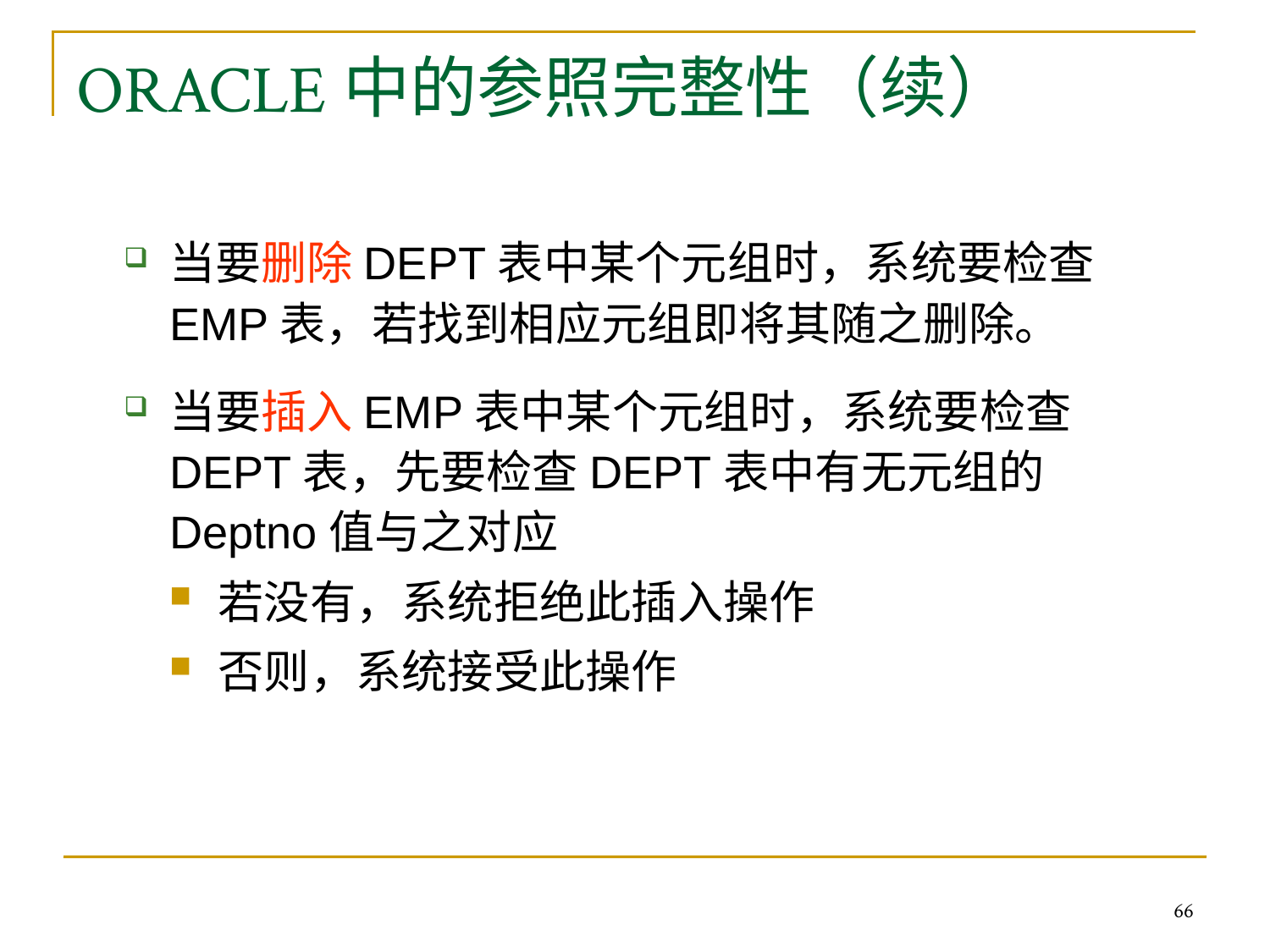

# ORACLE中的参照完整性（续）
当要删除DEPT表中某个元组时，系统要检查EMP表，若找到相应元组即将其随之删除。
当要插入EMP表中某个元组时，系统要检查DEPT表，先要检查DEPT表中有无元组的Deptno值与之对应
若没有，系统拒绝此插入操作
否则，系统接受此操作
66